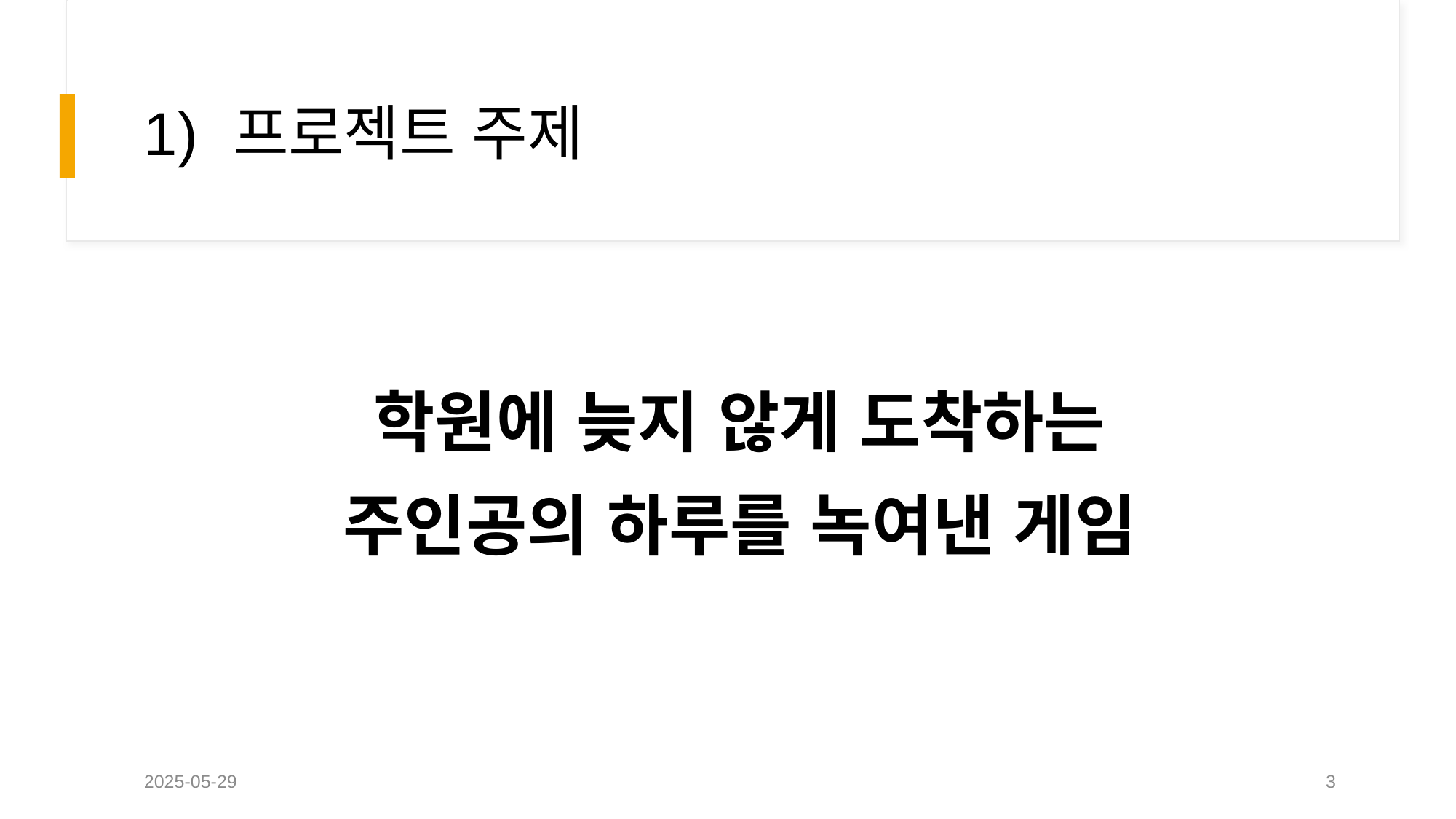

# 프로젝트 주제
학원에 늦지 않게 도착하는
주인공의 하루를 녹여낸 게임
2025-05-29

3